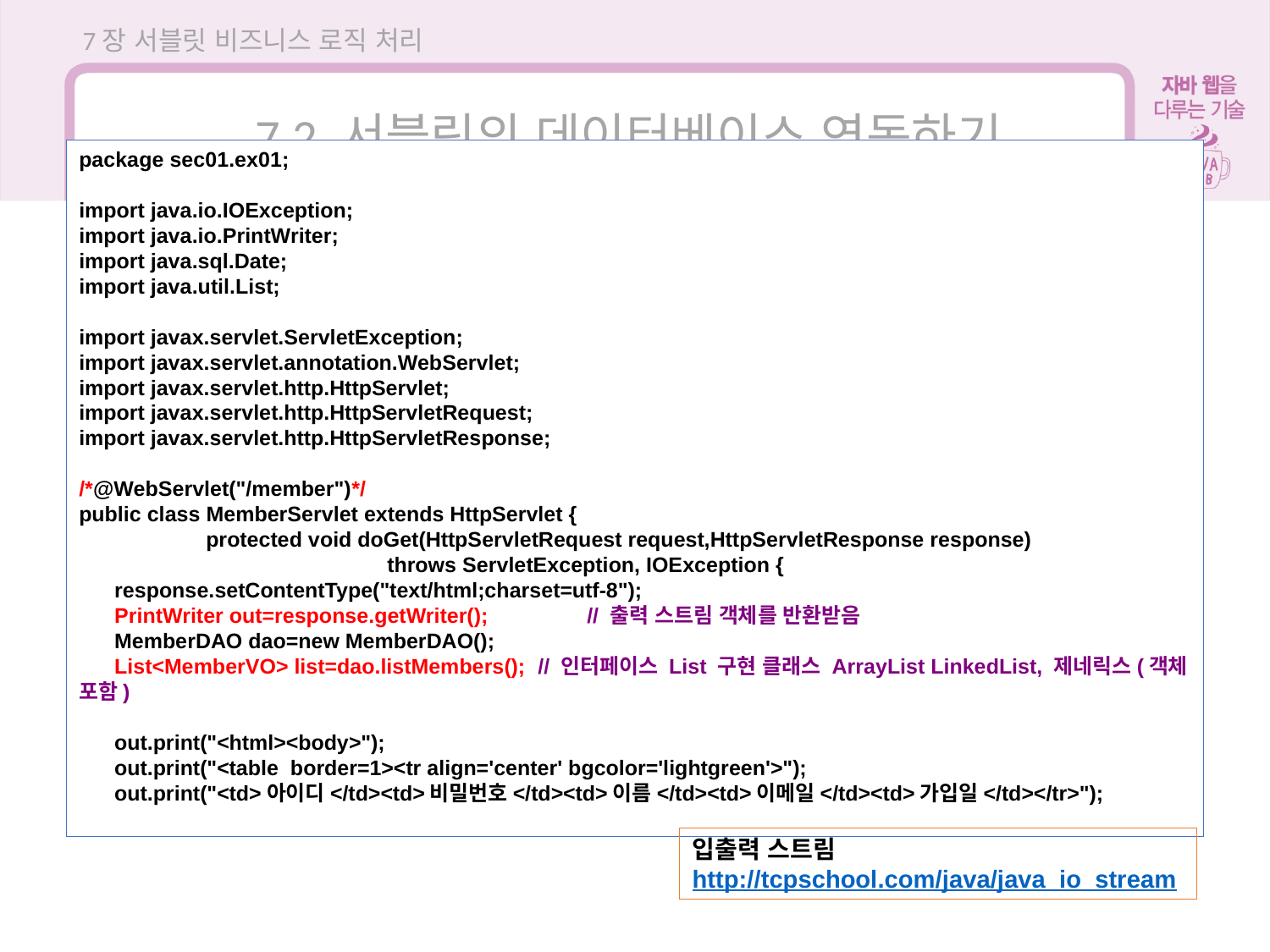

7장 서블릿 비즈니스 로직 처리
7.2 서블릿의 데이터베이스 연동하기
package sec01.ex01;

import java.io.IOException;
import java.io.PrintWriter;
import java.sql.Date;
import java.util.List;

import javax.servlet.ServletException;
import javax.servlet.annotation.WebServlet;
import javax.servlet.http.HttpServlet;
import javax.servlet.http.HttpServletRequest;
import javax.servlet.http.HttpServletResponse;

/*@WebServlet("/member")*/
public class MemberServlet extends HttpServlet {
	protected void doGet(HttpServletRequest request,HttpServletResponse response)
                                                    throws ServletException, IOException {
      response.setContentType("text/html;charset=utf-8");
      PrintWriter out=response.getWriter();	// 출력 스트림 객체를 반환받음
      MemberDAO dao=new MemberDAO();
      List<MemberVO> list=dao.listMembers();  // 인터페이스 List 구현 클래스 ArrayList LinkedList, 제네릭스(객체 포함)

      out.print("<html><body>");
      out.print("<table  border=1><tr align='center' bgcolor='lightgreen'>");
      out.print("<td>아이디</td><td>비밀번호</td><td>이름</td><td>이메일</td><td>가입일</td></tr>");

입출력 스트림 http://tcpschool.com/java/java_io_stream